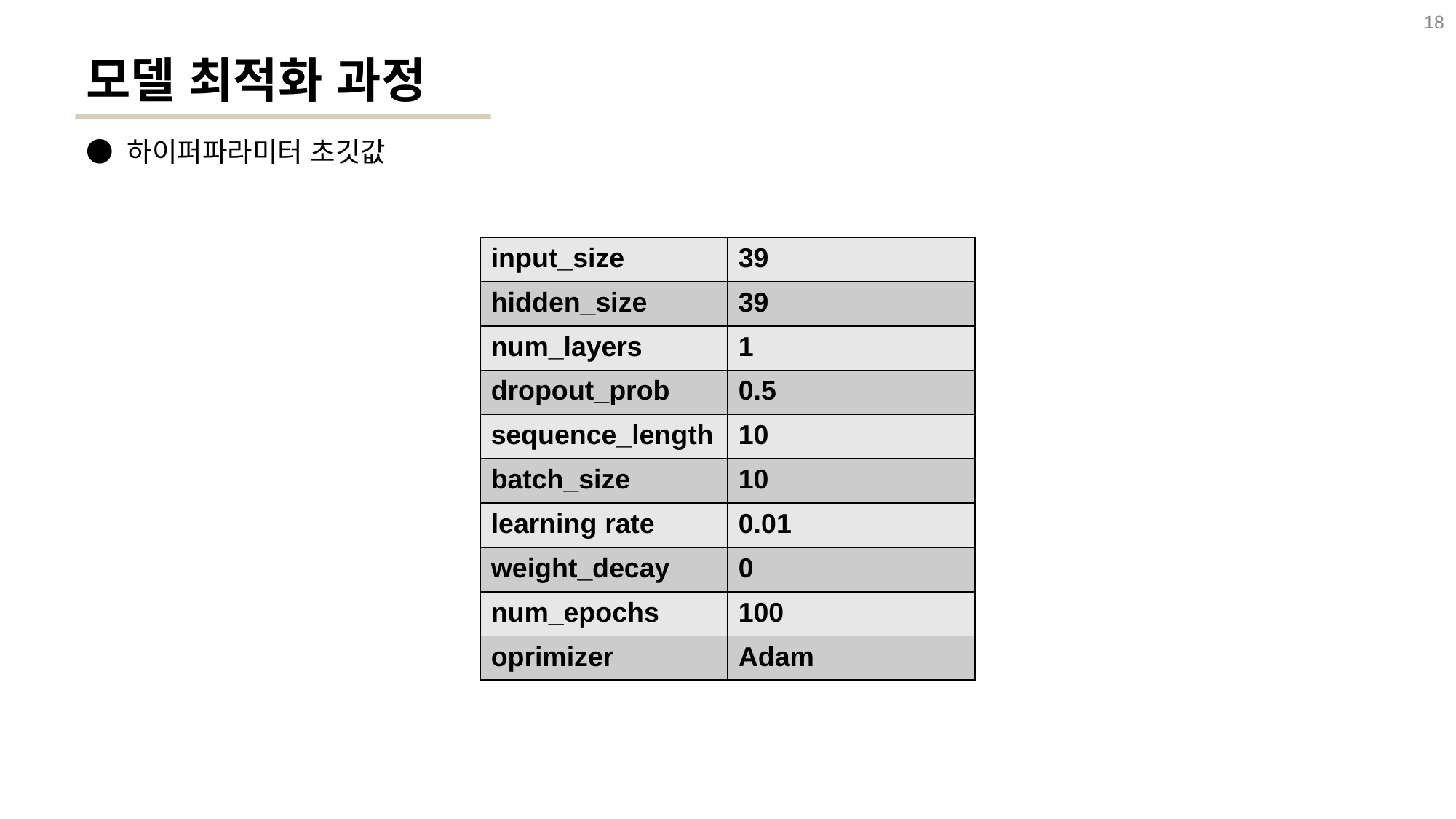

18
모델 최적화 과정

● 하이퍼파라미터 초깃값
| input\_size | 39 |
| --- | --- |
| hidden\_size | 39 |
| num\_layers | 1 |
| dropout\_prob | 0.5 |
| sequence\_length | 10 |
| batch\_size | 10 |
| learning rate | 0.01 |
| weight\_decay | 0 |
| num\_epochs | 100 |
| oprimizer | Adam |